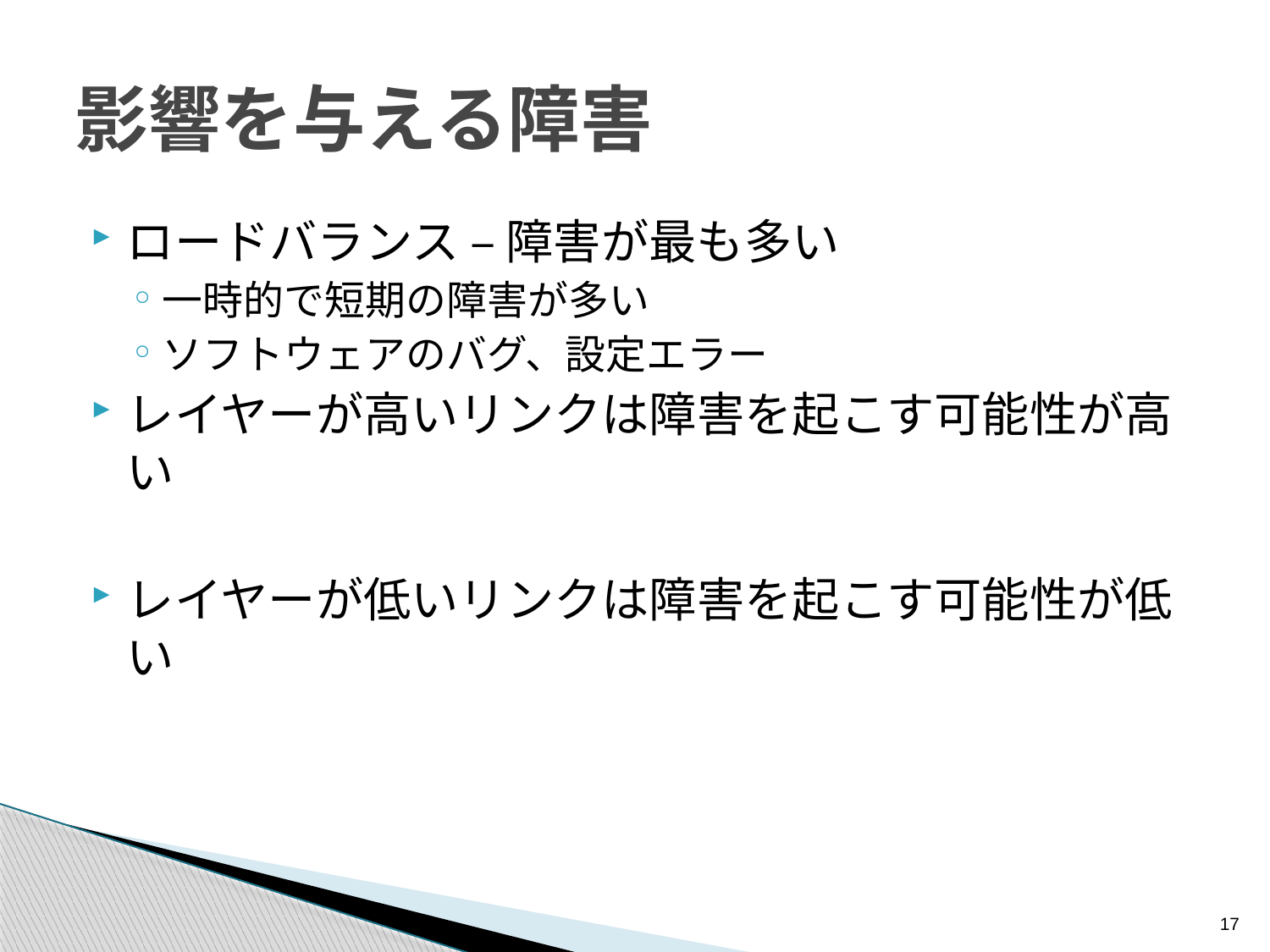

# 影響を与える障害
ロードバランス – 障害が最も多い
一時的で短期の障害が多い
ソフトウェアのバグ、設定エラー
レイヤーが高いリンクは障害を起こす可能性が高い

レイヤーが低いリンクは障害を起こす可能性が低い

17